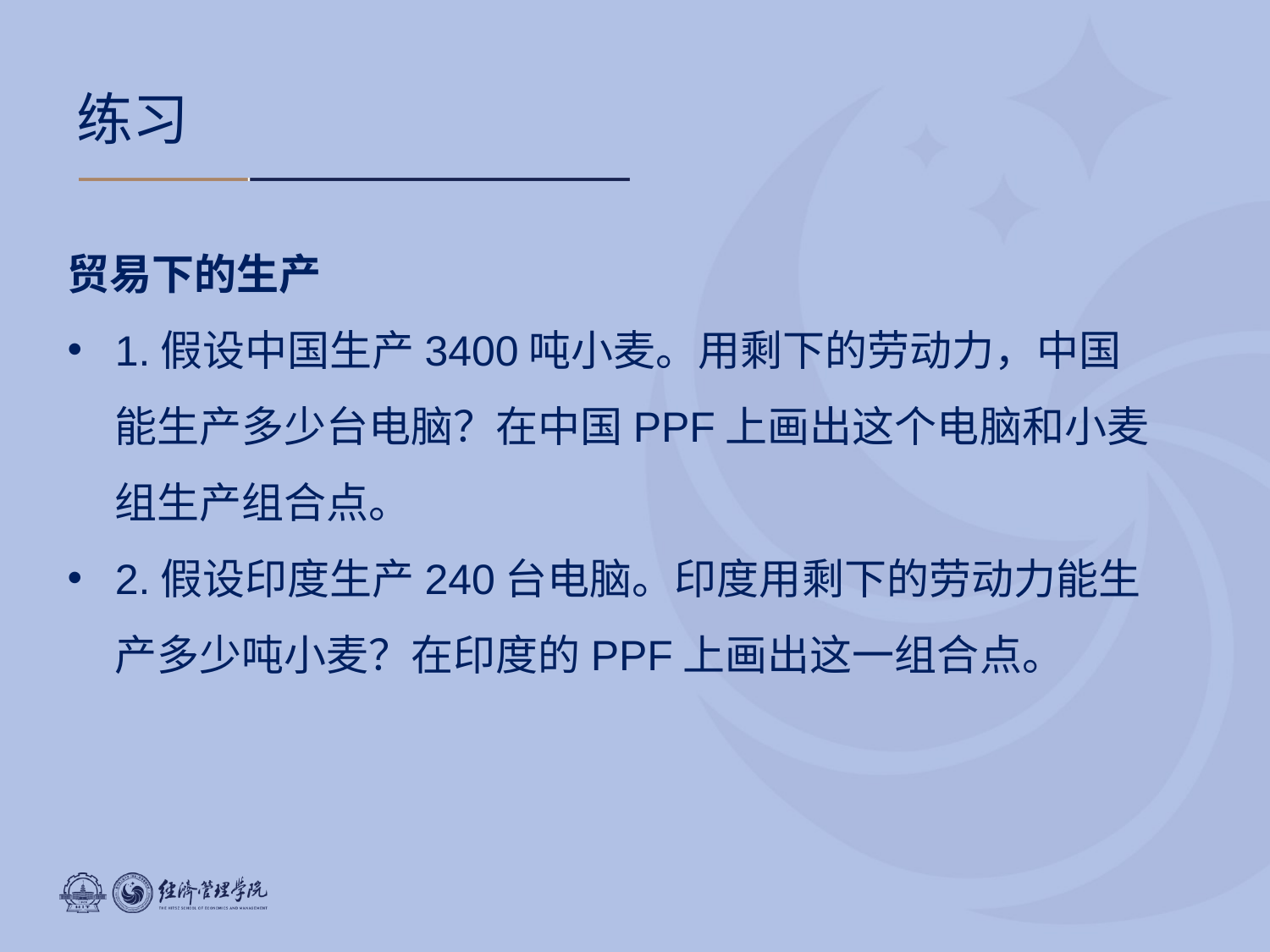

# 练习
贸易下的生产
1.假设中国生产3400吨小麦。用剩下的劳动力，中国能生产多少台电脑？在中国PPF上画出这个电脑和小麦组生产组合点。
2.假设印度生产240台电脑。印度用剩下的劳动力能生产多少吨小麦？在印度的PPF上画出这一组合点。